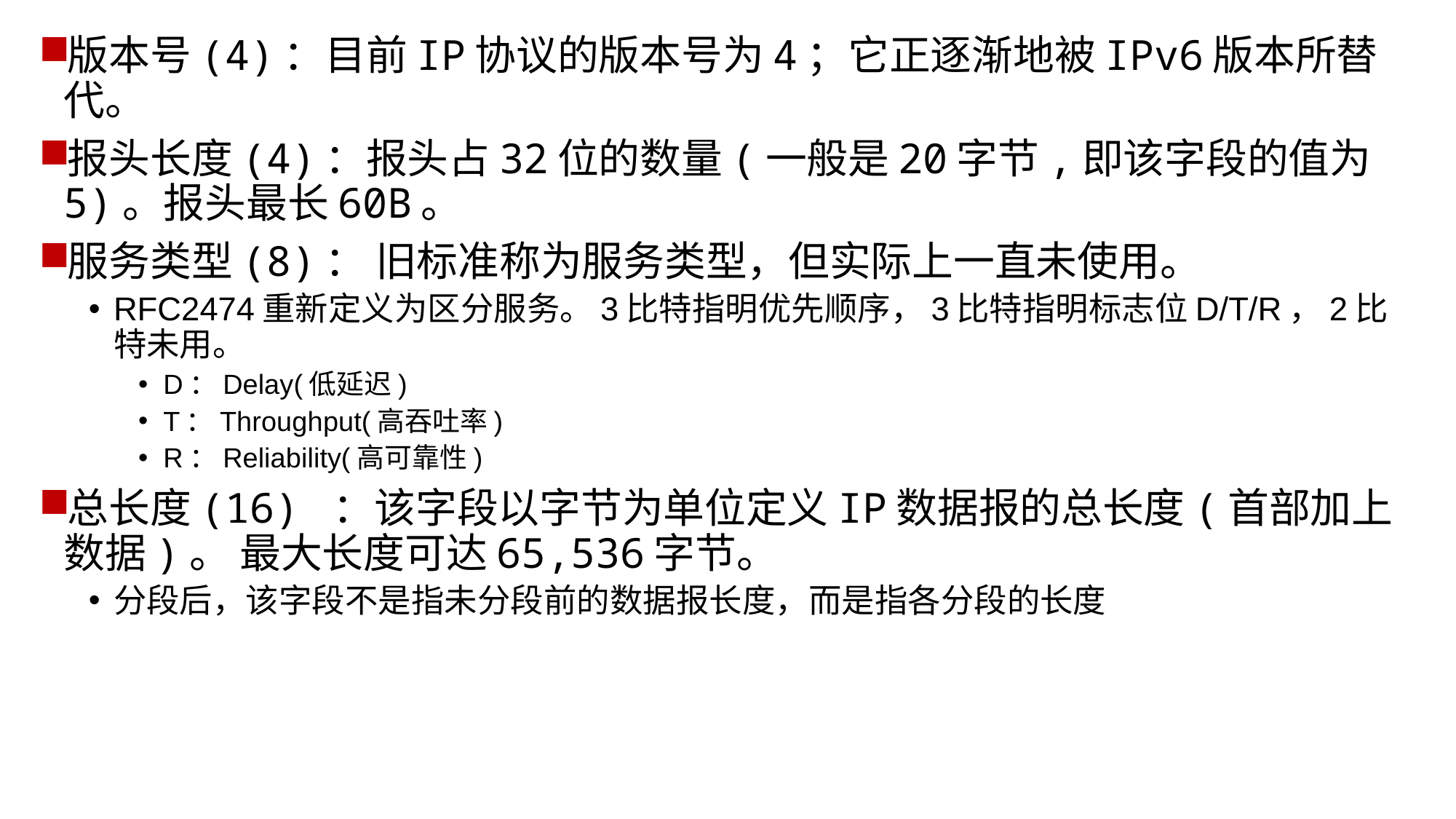

版本号(4)：目前IP协议的版本号为4；它正逐渐地被IPv6版本所替代。
报头长度(4)：报头占32位的数量(一般是20字节,即该字段的值为5)。报头最长60B。
服务类型(8)： 旧标准称为服务类型，但实际上一直未使用。
RFC2474重新定义为区分服务。3比特指明优先顺序，3比特指明标志位D/T/R，2比特未用。
D：Delay(低延迟)
T：Throughput(高吞吐率)
R：Reliability(高可靠性)
总长度(16) ：该字段以字节为单位定义IP数据报的总长度(首部加上数据)。 最大长度可达65,536字节。
分段后，该字段不是指未分段前的数据报长度，而是指各分段的长度